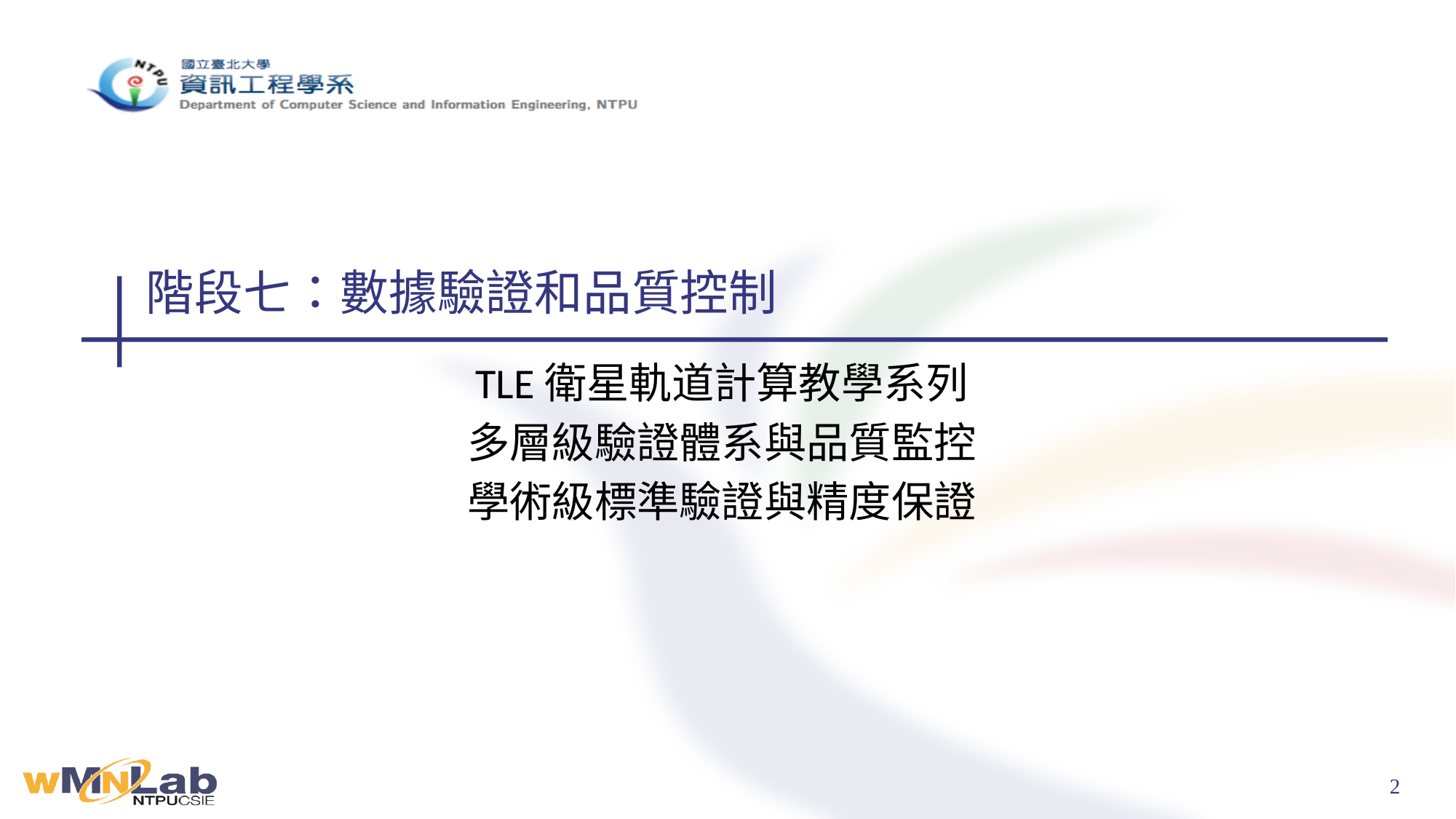

# 階段七：數據驗證和品質控制
TLE衛星軌道計算教學系列
多層級驗證體系與品質監控
學術級標準驗證與精度保證